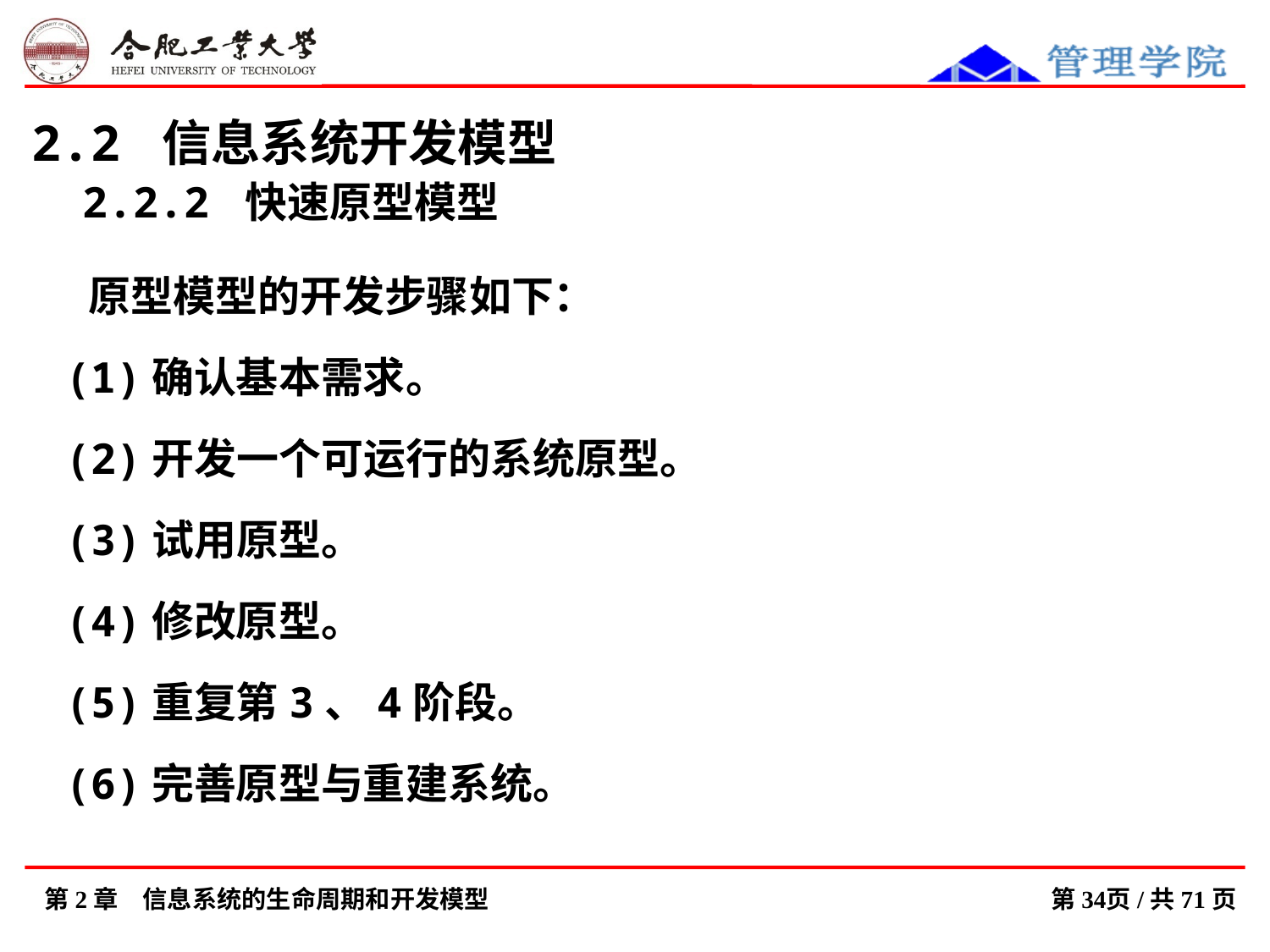

2.2 信息系统开发模型
  2.2.2 快速原型模型
        原型模型的开发步骤如下：
(1)确认基本需求。
(2)开发一个可运行的系统原型。
(3)试用原型。
(4)修改原型。
(5)重复第3、4阶段。
(6)完善原型与重建系统。
第2章　信息系统的生命周期和开发模型